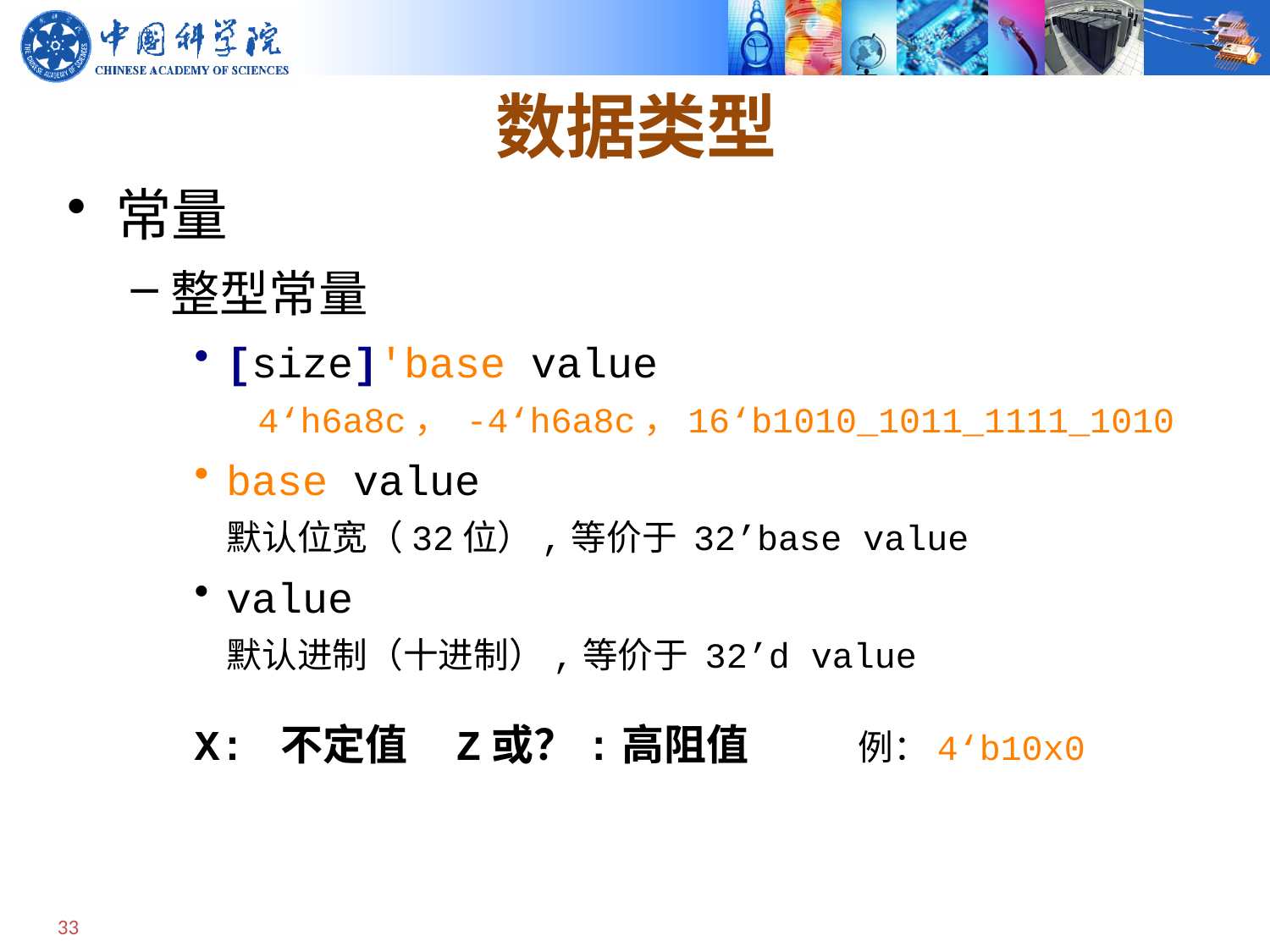

# 数据类型
常量
整型常量
[size]'base value
4‘h6a8c， -4‘h6a8c，16‘b1010_1011_1111_1010
base value
   默认位宽（32位）,等价于 32’base value
value
   默认进制（十进制）,等价于 32’d value

X: 不定值    Z或？:高阻值	   例：4‘b10x0